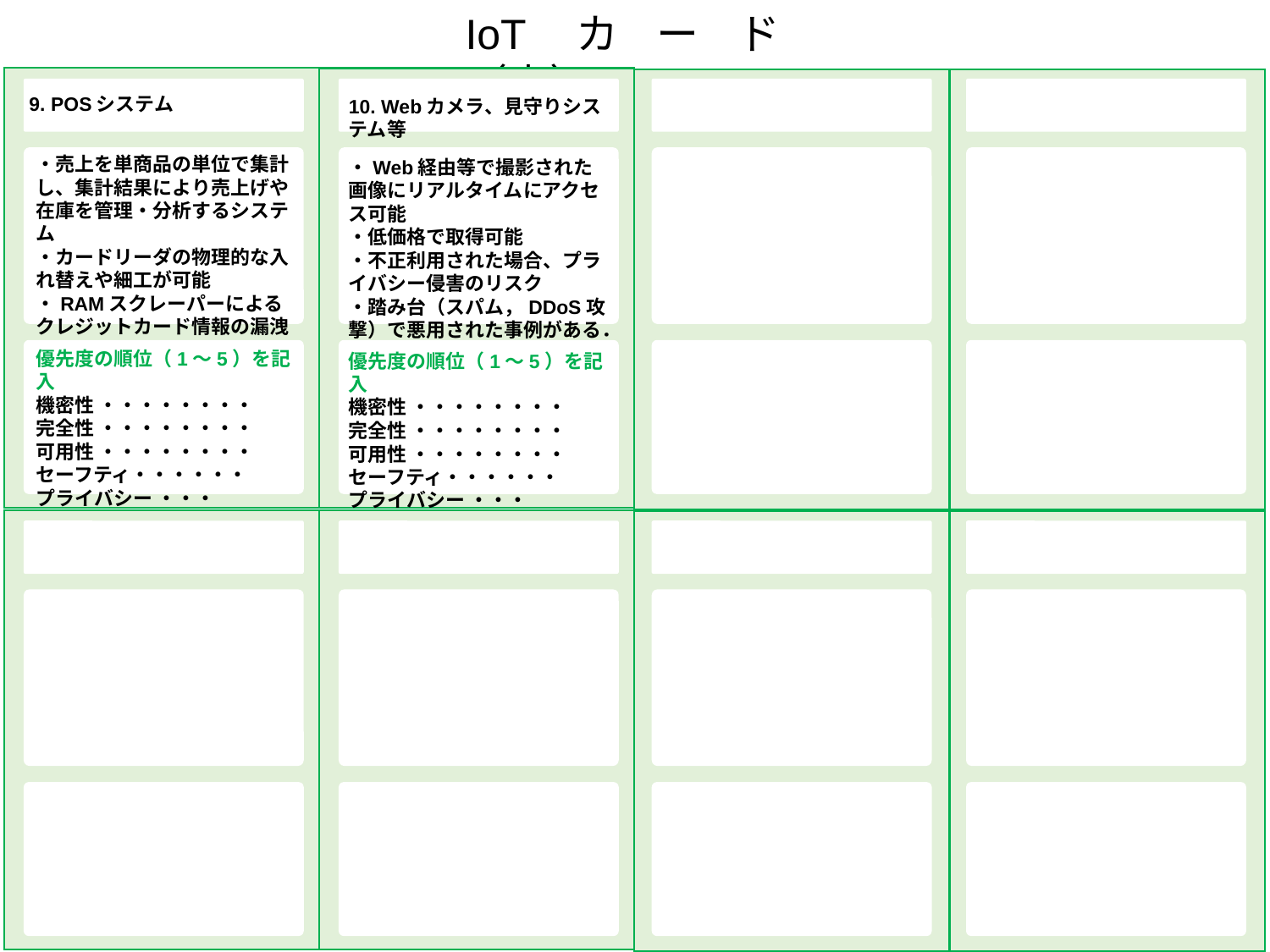

IoTカード（表）

9. POSシステム
10. Webカメラ、見守りシステム等
・売上を単商品の単位で集計し、集計結果により売上げや在庫を管理・分析するシステム
・カードリーダの物理的な入れ替えや細工が可能
・RAMスクレーパーによるクレジットカード情報の漏洩

・Web経由等で撮影された画像にリアルタイムにアクセス可能
・低価格で取得可能
・不正利用された場合、プライバシー侵害のリスク
・踏み台（スパム，DDoS攻撃）で悪用された事例がある．

優先度の順位（1〜5）を記入
機密性 ・・・・・・・・
完全性 ・・・・・・・・
可用性 ・・・・・・・・
セーフティ・・・・・・
プライバシー ・・・
優先度の順位（1〜5）を記入
機密性 ・・・・・・・・
完全性 ・・・・・・・・
可用性 ・・・・・・・・
セーフティ・・・・・・
プライバシー ・・・